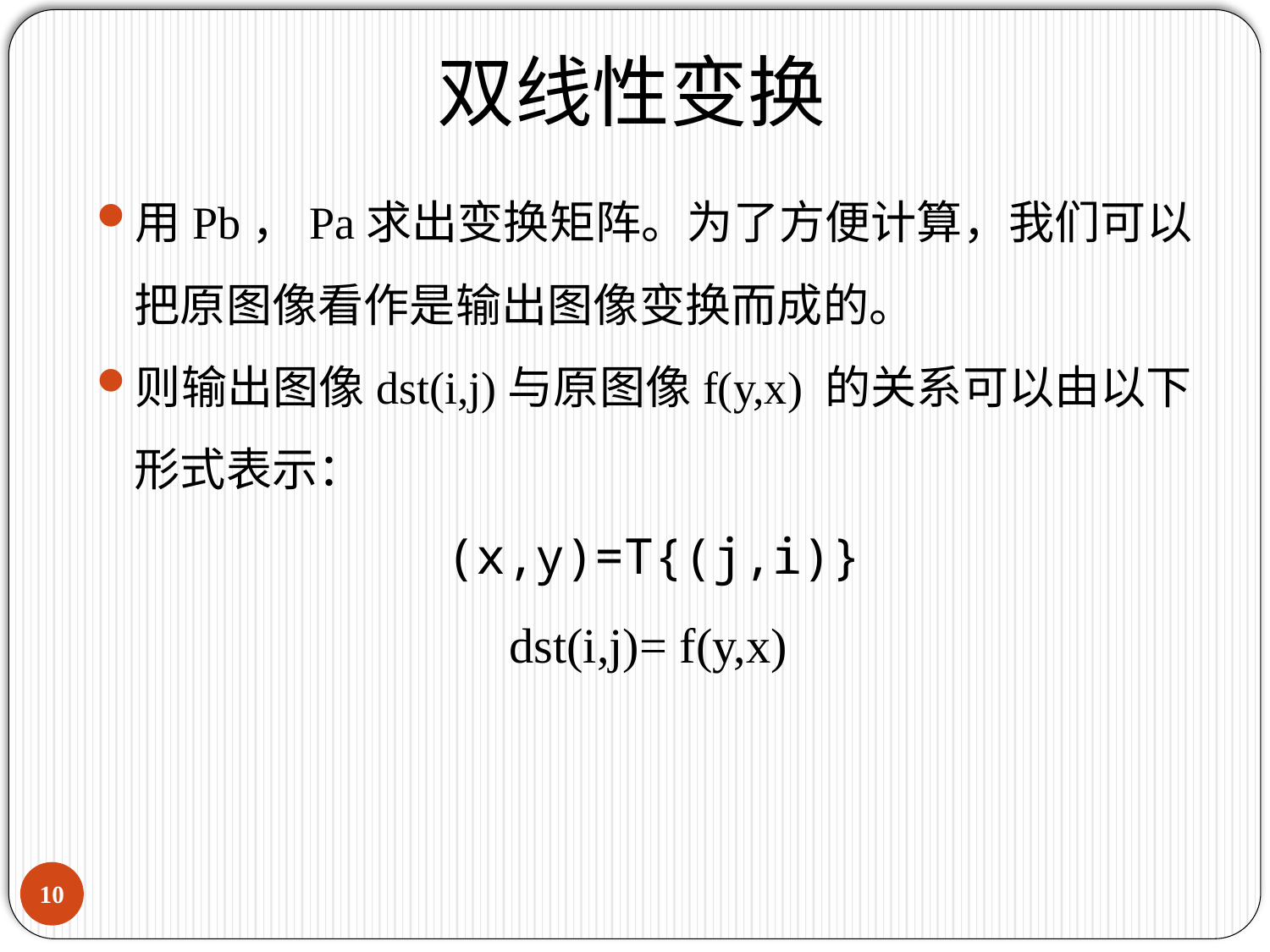

双线性变换
用Pb，Pa求出变换矩阵。为了方便计算，我们可以把原图像看作是输出图像变换而成的。
则输出图像dst(i,j)与原图像f(y,x) 的关系可以由以下形式表示：
(x,y)=T{(j,i)}
dst(i,j)= f(y,x)

10